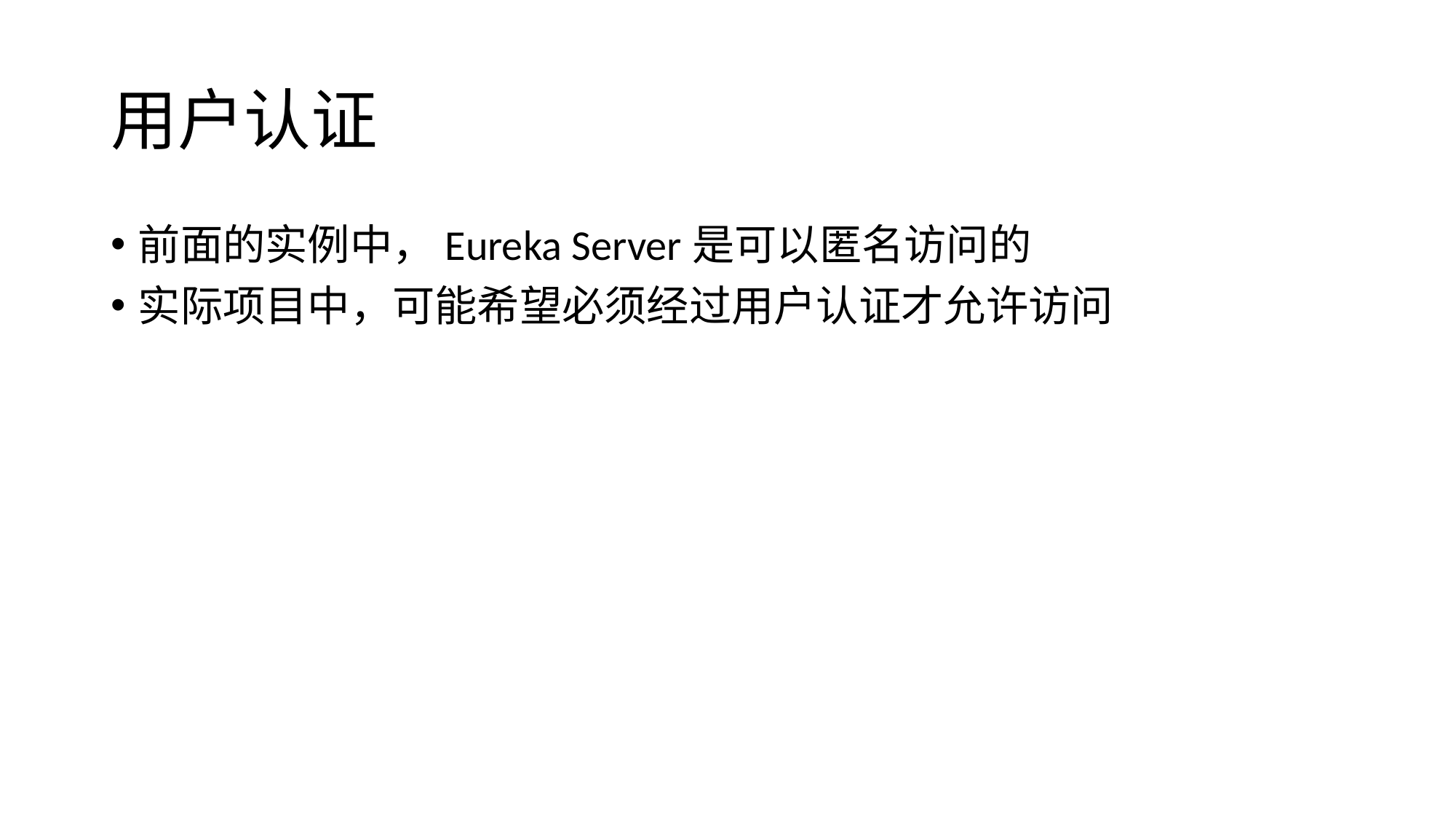

# 用户认证
前面的实例中，Eureka Server是可以匿名访问的
实际项目中，可能希望必须经过用户认证才允许访问